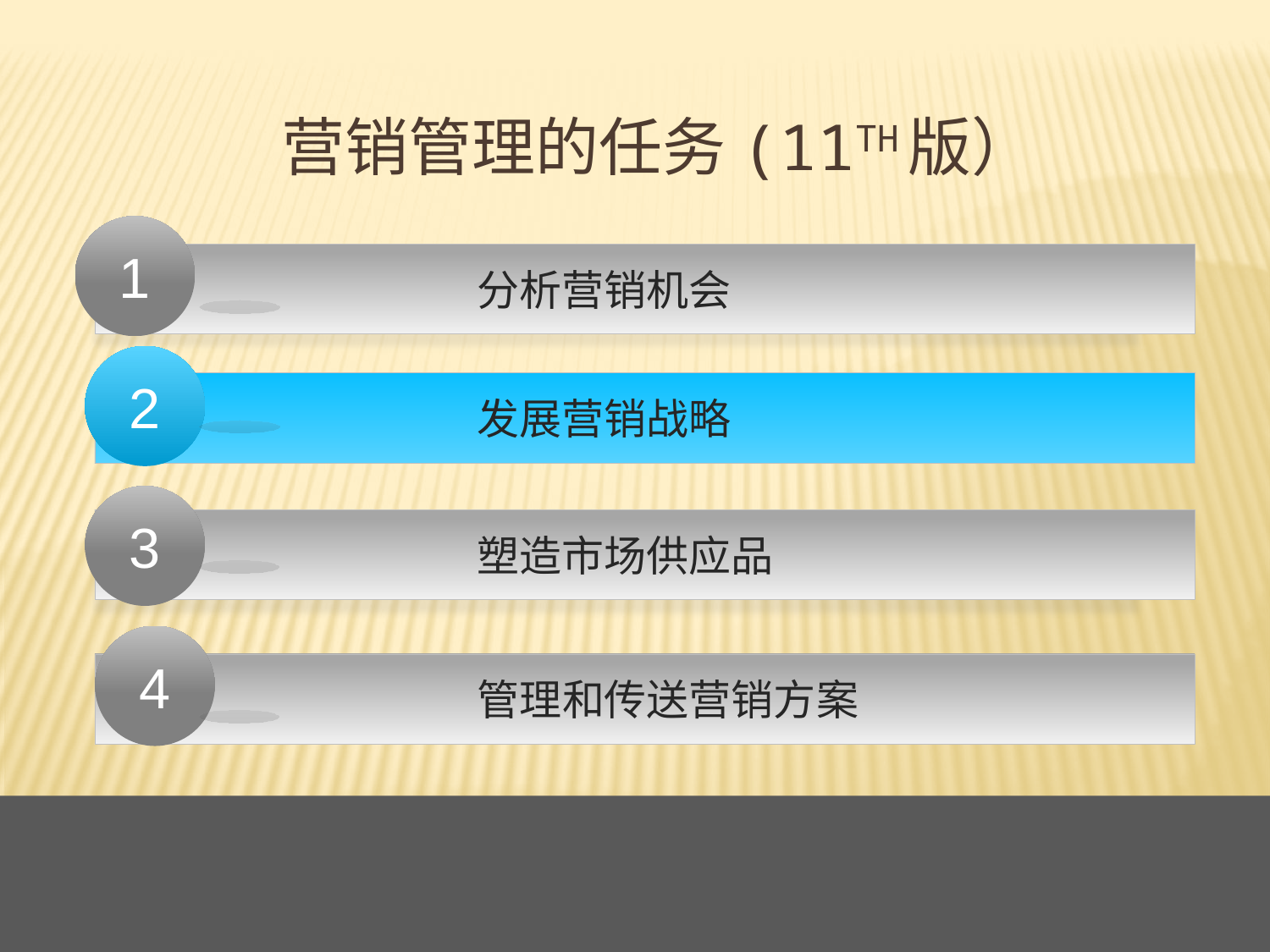

营销管理的任务(11th版）
1

分析营销机会

2

发展营销战略

3

塑造市场供应品

4

管理和传送营销方案

25